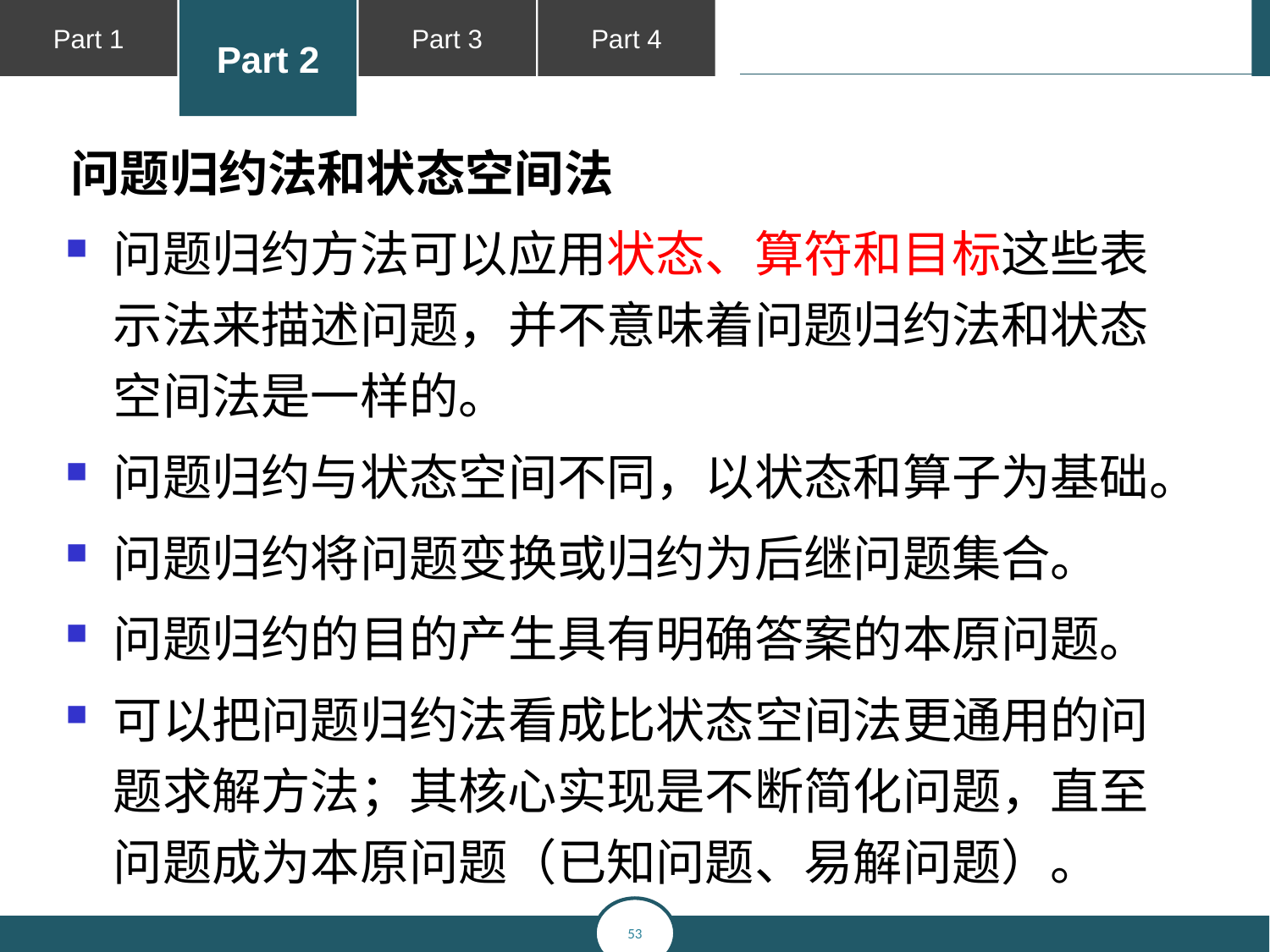

问题归约法和状态空间法
问题归约方法可以应用状态、算符和目标这些表示法来描述问题，并不意味着问题归约法和状态空间法是一样的。
问题归约与状态空间不同，以状态和算子为基础。
问题归约将问题变换或归约为后继问题集合。
问题归约的目的产生具有明确答案的本原问题。
可以把问题归约法看成比状态空间法更通用的问题求解方法；其核心实现是不断简化问题，直至问题成为本原问题（已知问题、易解问题）。